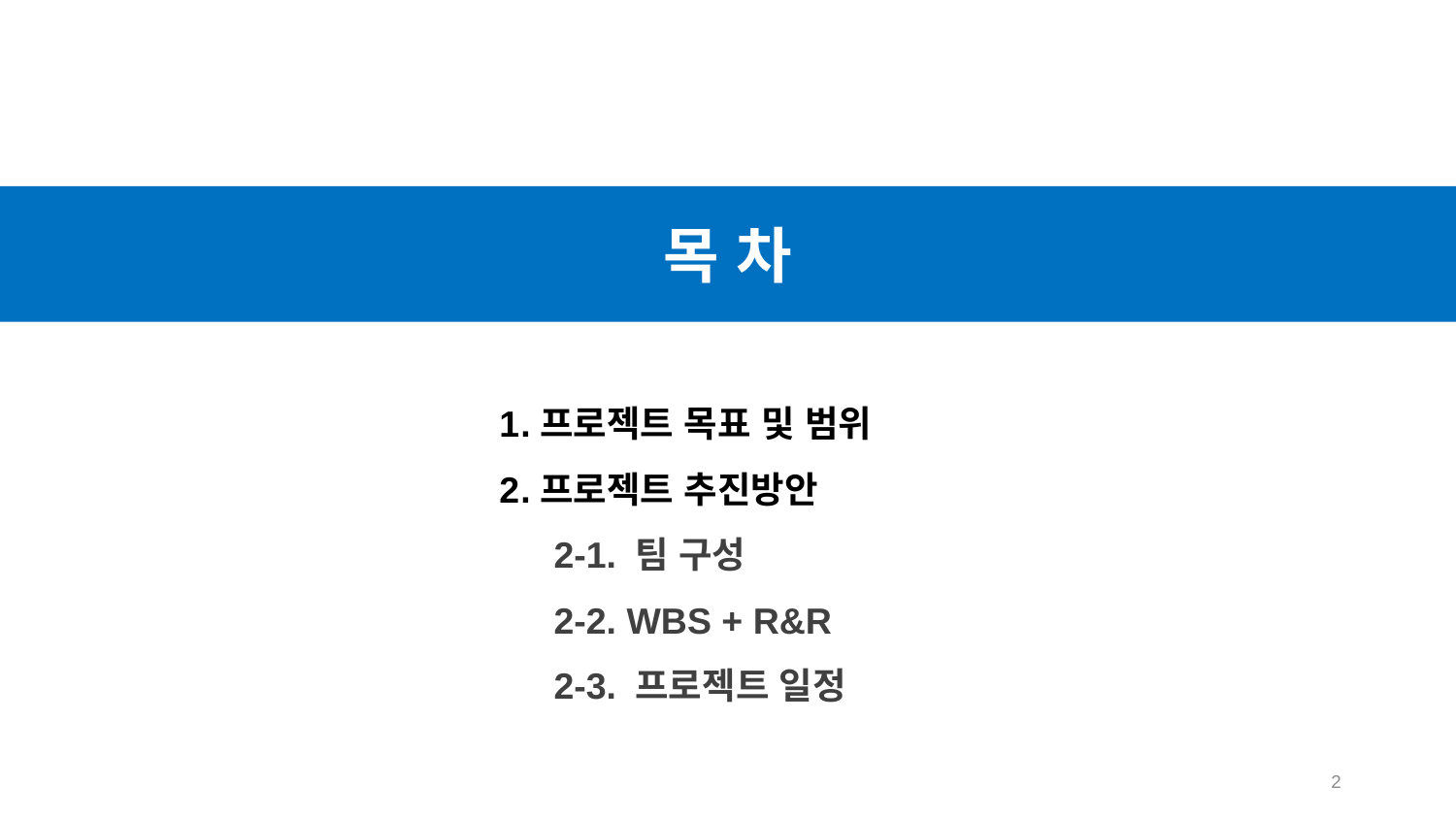

목 차
프로젝트 목표 및 범위
프로젝트 추진방안
2-1. 팀 구성
2-2. WBS + R&R
2-3. 프로젝트 일정
2